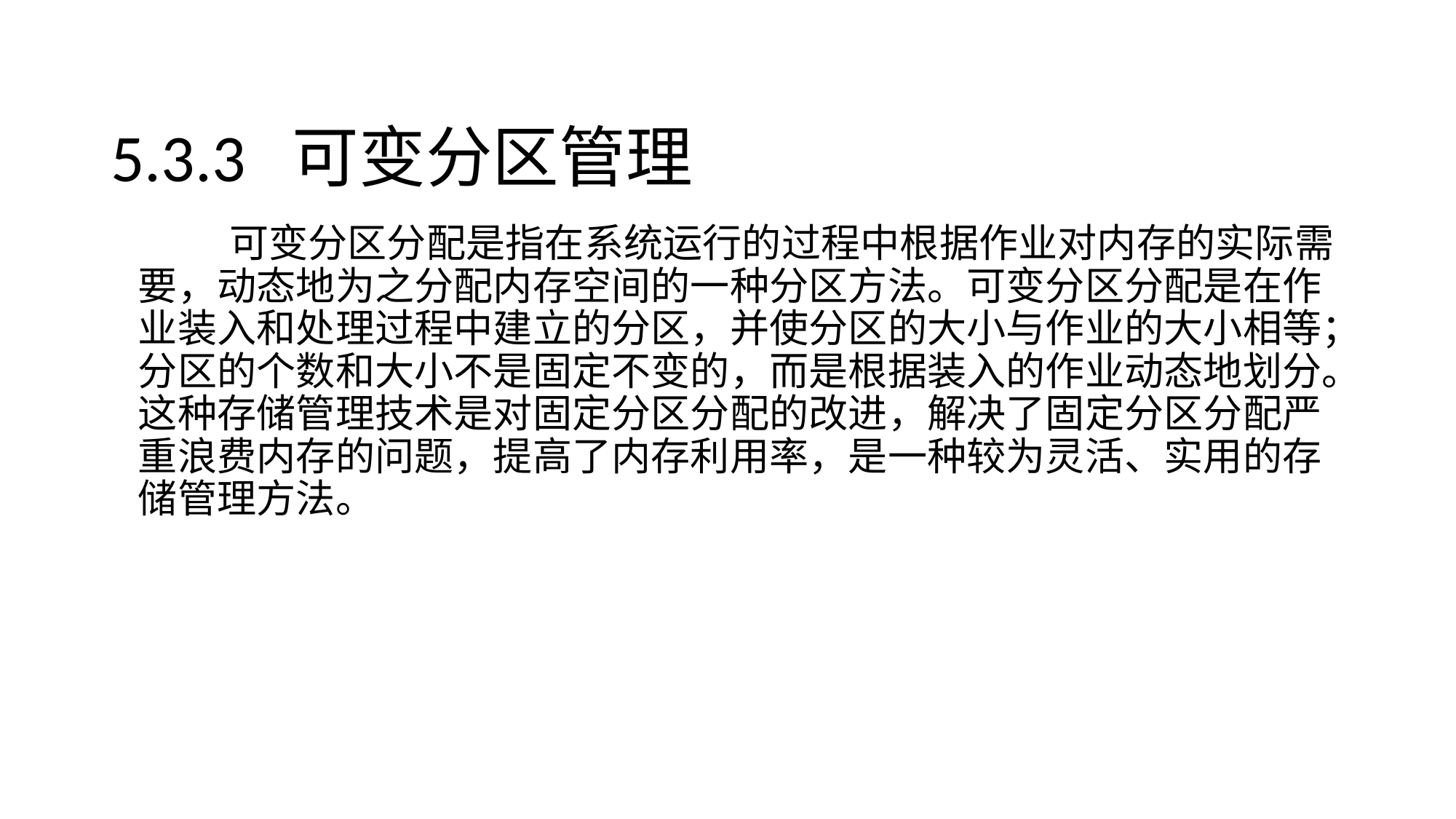

5.3.3  可变分区管理
　　　可变分区分配是指在系统运行的过程中根据作业对内存的实际需要，动态地为之分配内存空间的一种分区方法。可变分区分配是在作业装入和处理过程中建立的分区，并使分区的大小与作业的大小相等；分区的个数和大小不是固定不变的，而是根据装入的作业动态地划分。这种存储管理技术是对固定分区分配的改进，解决了固定分区分配严重浪费内存的问题，提高了内存利用率，是一种较为灵活、实用的存储管理方法。
3